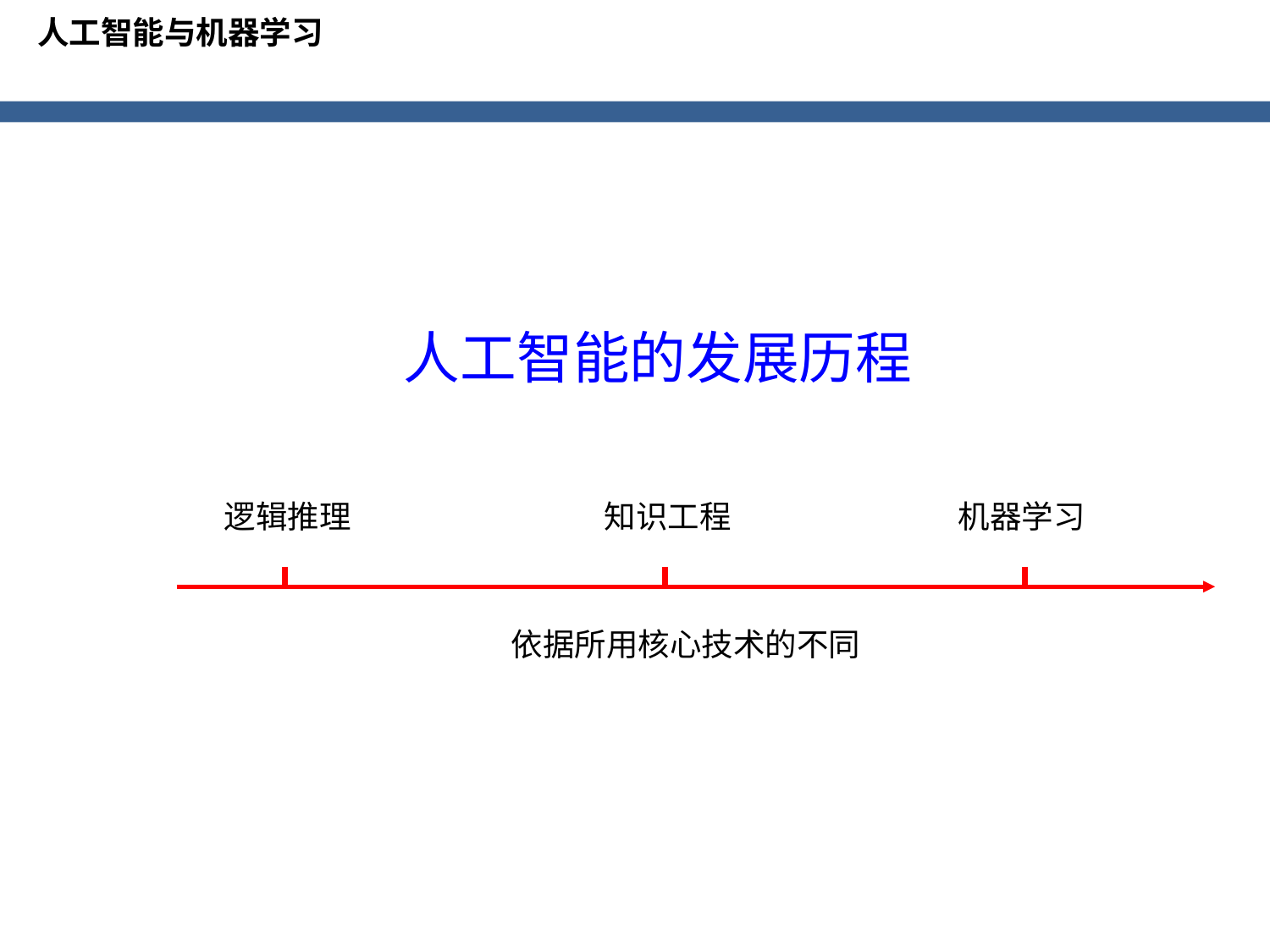

人工智能与机器学习
人工智能的发展历程
知识工程
逻辑推理
机器学习
依据所用核心技术的不同